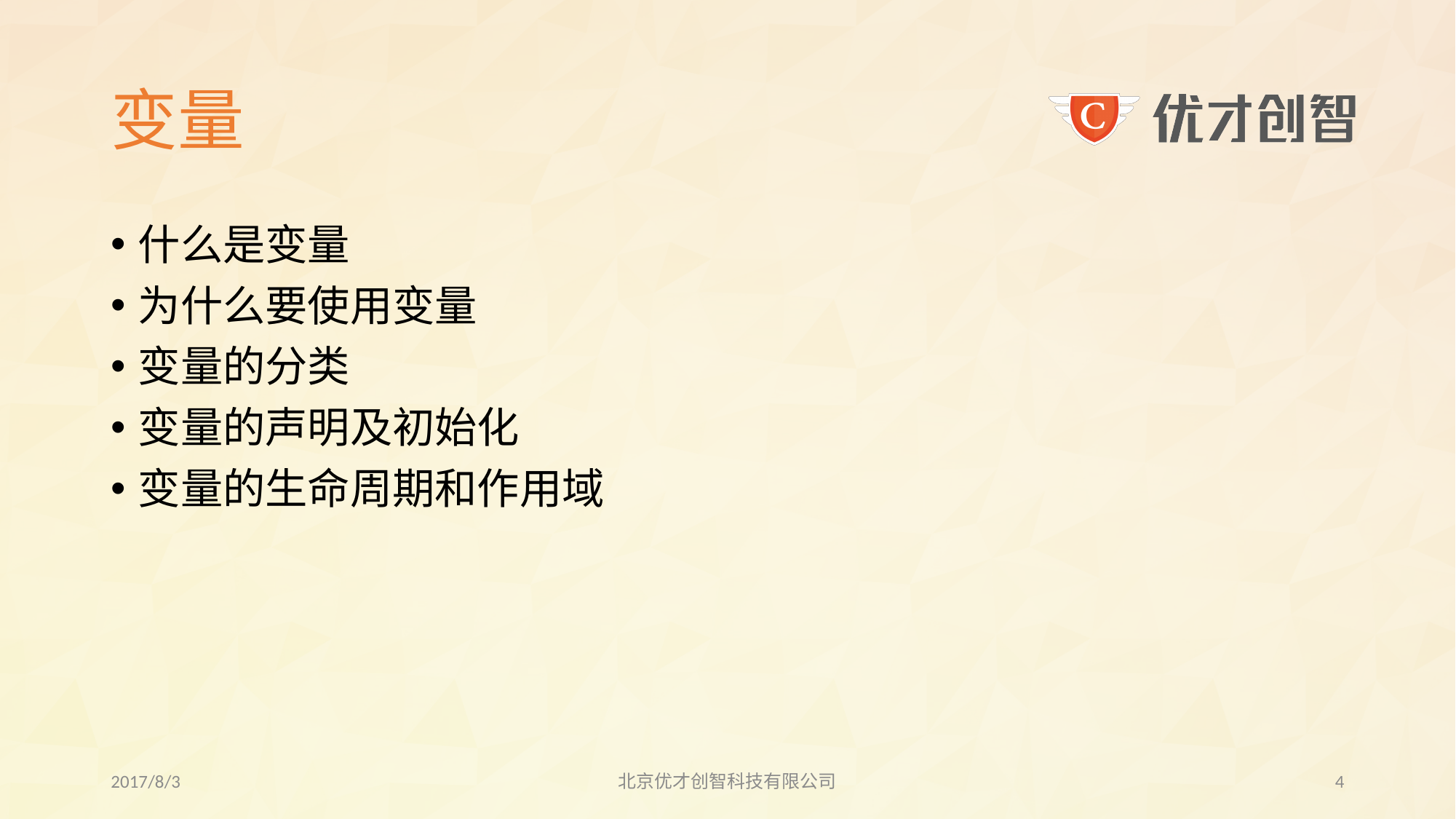

# 变量
什么是变量
为什么要使用变量
变量的分类
变量的声明及初始化
变量的生命周期和作用域
2017/8/3
北京优才创智科技有限公司
4